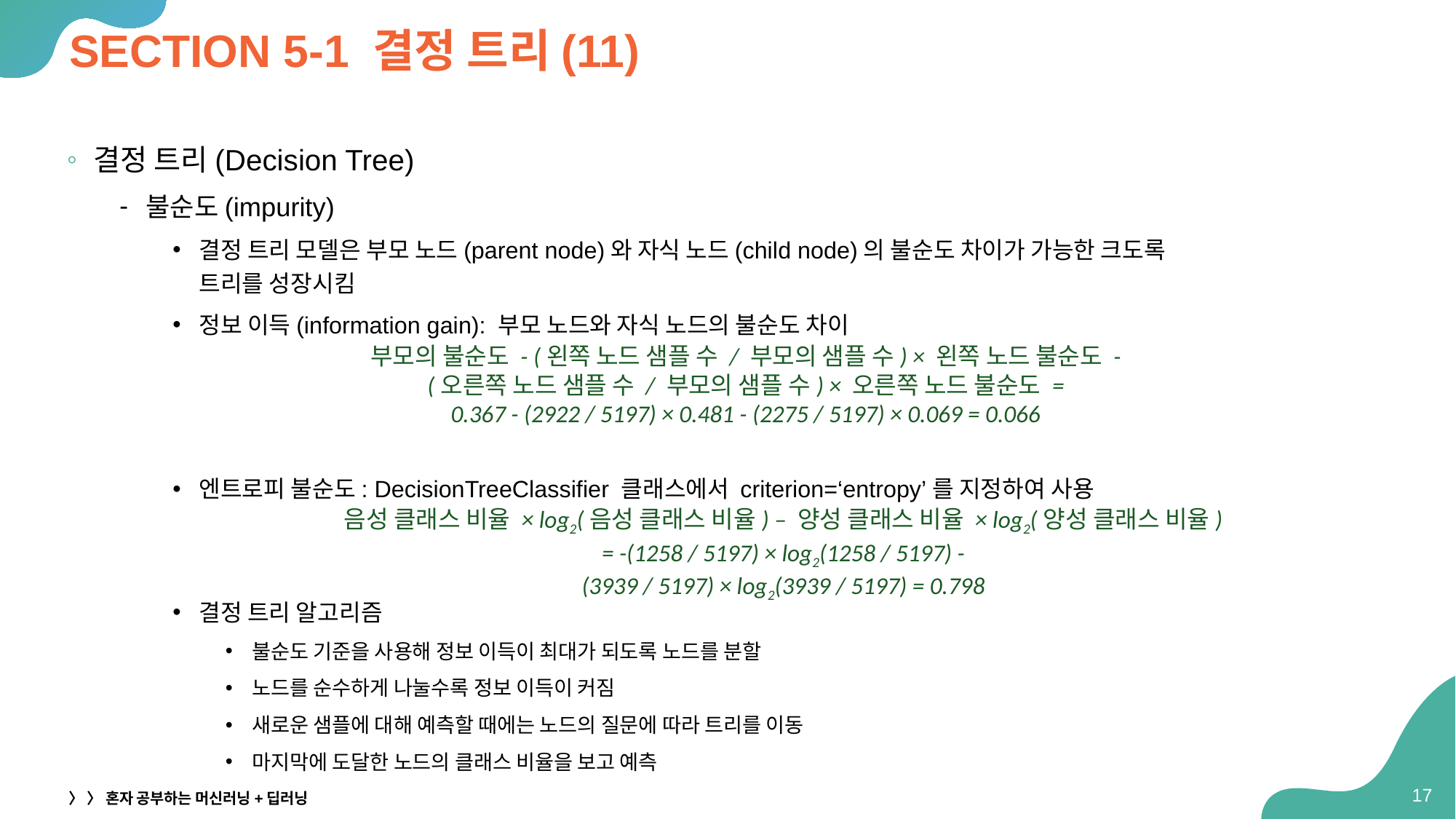

# SECTION 5-1 결정 트리(11)
결정 트리(Decision Tree)
불순도(impurity)
결정 트리 모델은 부모 노드(parent node)와 자식 노드(child node)의 불순도 차이가 가능한 크도록
트리를 성장시킴
정보 이득(information gain): 부모 노드와 자식 노드의 불순도 차이

엔트로피 불순도: DecisionTreeClassifier 클래스에서 criterion=‘entropy’를 지정하여 사용

결정 트리 알고리즘
불순도 기준을 사용해 정보 이득이 최대가 되도록 노드를 분할
노드를 순수하게 나눌수록 정보 이득이 커짐
새로운 샘플에 대해 예측할 때에는 노드의 질문에 따라 트리를 이동
마지막에 도달한 노드의 클래스 비율을 보고 예측
부모의 불순도 - (왼쪽 노드 샘플 수 / 부모의 샘플 수) × 왼쪽 노드 불순도 -
(오른쪽 노드 샘플 수 / 부모의 샘플 수) × 오른쪽 노드 불순도 =
0.367 - (2922 / 5197) × 0.481 - (2275 / 5197) × 0.069 = 0.066
음성 클래스 비율 × log2(음성 클래스 비율) – 양성 클래스 비율 × log2(양성 클래스 비율)
= -(1258 / 5197) × log2(1258 / 5197) -
(3939 / 5197) × log2(3939 / 5197) = 0.798
17
〉 〉 혼자 공부하는 머신러닝+딥러닝